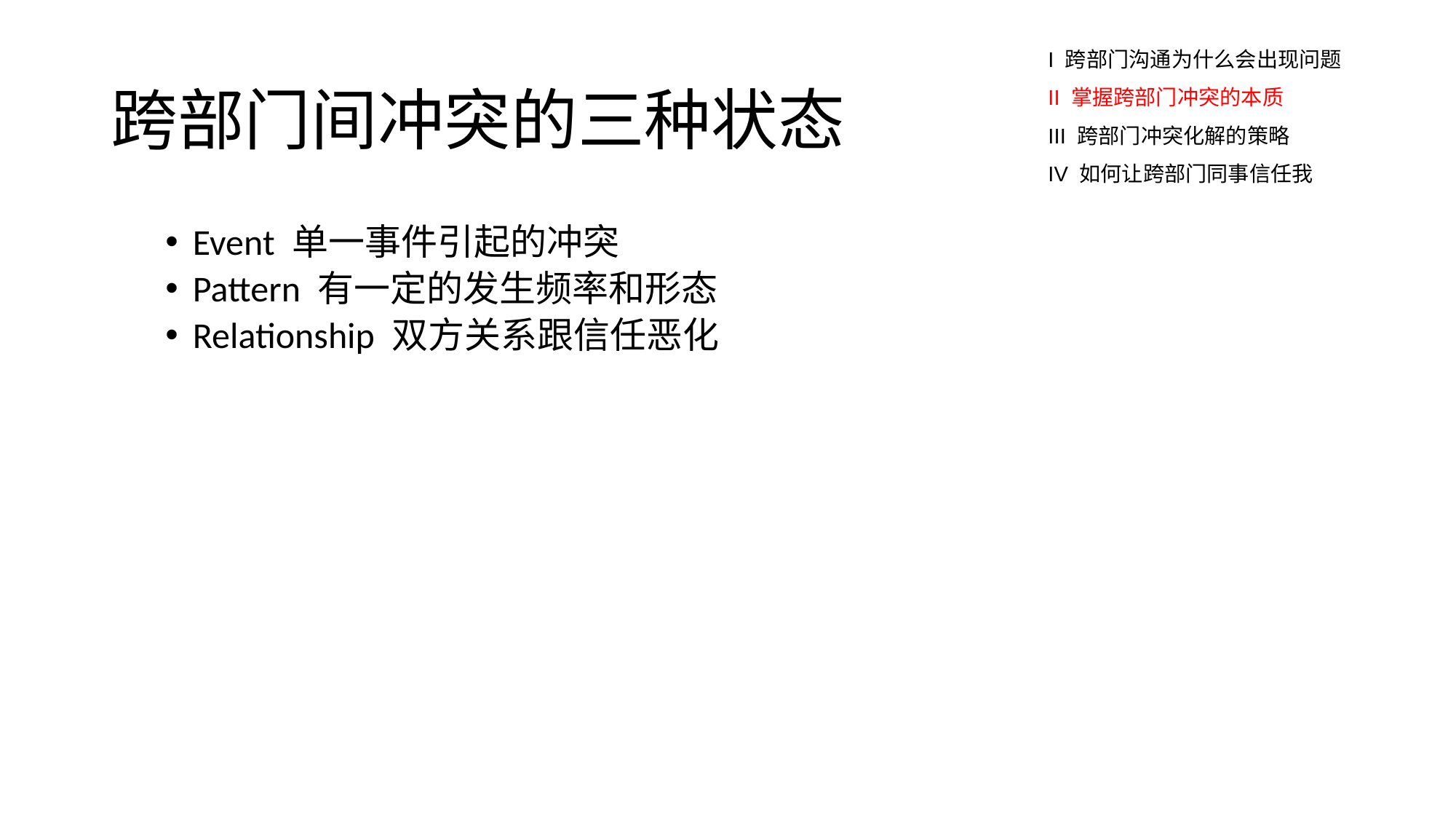

# 跨部门间冲突的三种状态
I 跨部门沟通为什么会出现问题
II 掌握跨部门冲突的本质
III 跨部门冲突化解的策略
IV 如何让跨部门同事信任我
Event 单一事件引起的冲突
Pattern 有一定的发生频率和形态
Relationship 双方关系跟信任恶化